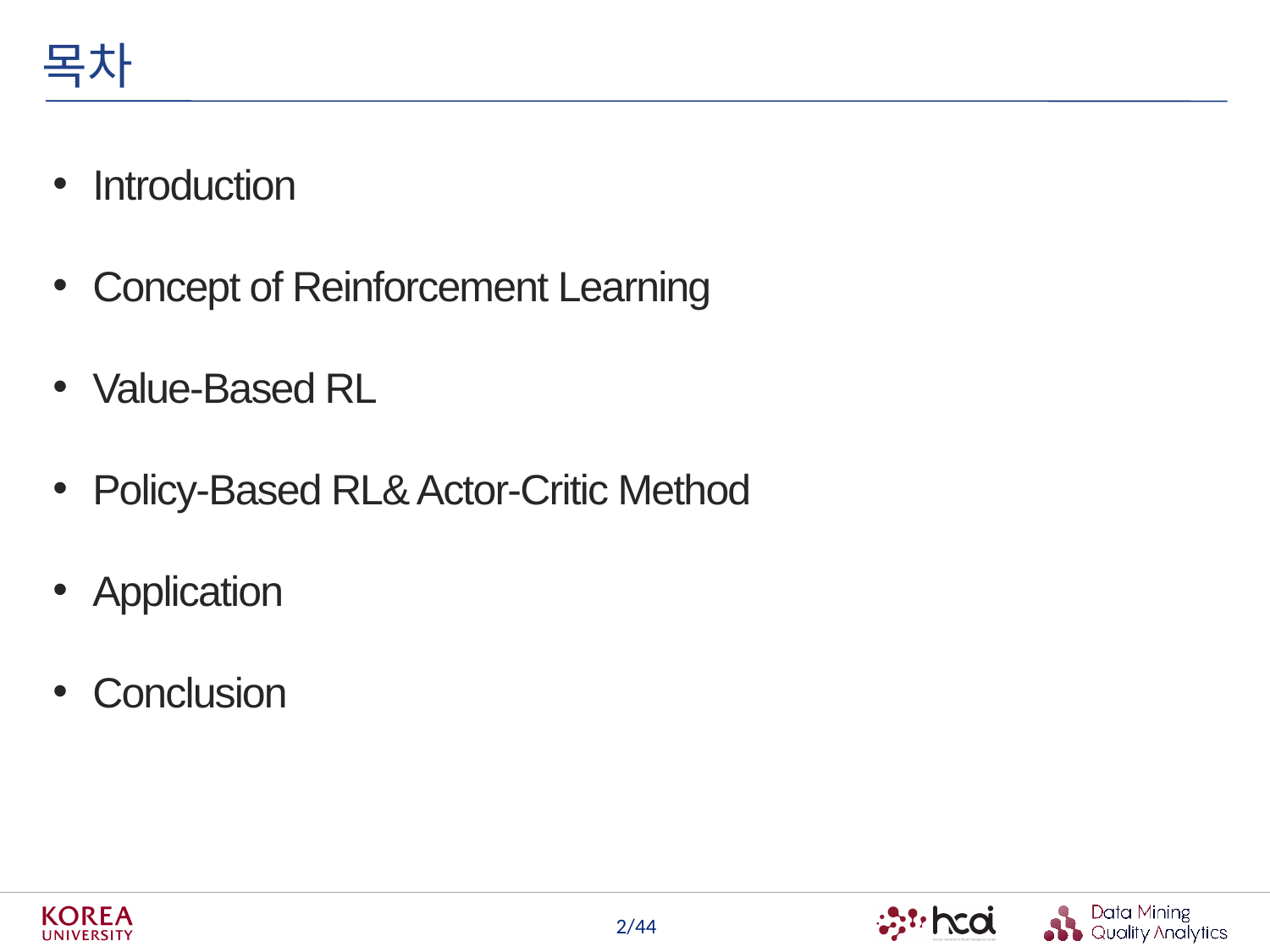

목차
Introduction
Concept of Reinforcement Learning
Value-Based RL
Policy-Based RL& Actor-Critic Method
Application
Conclusion